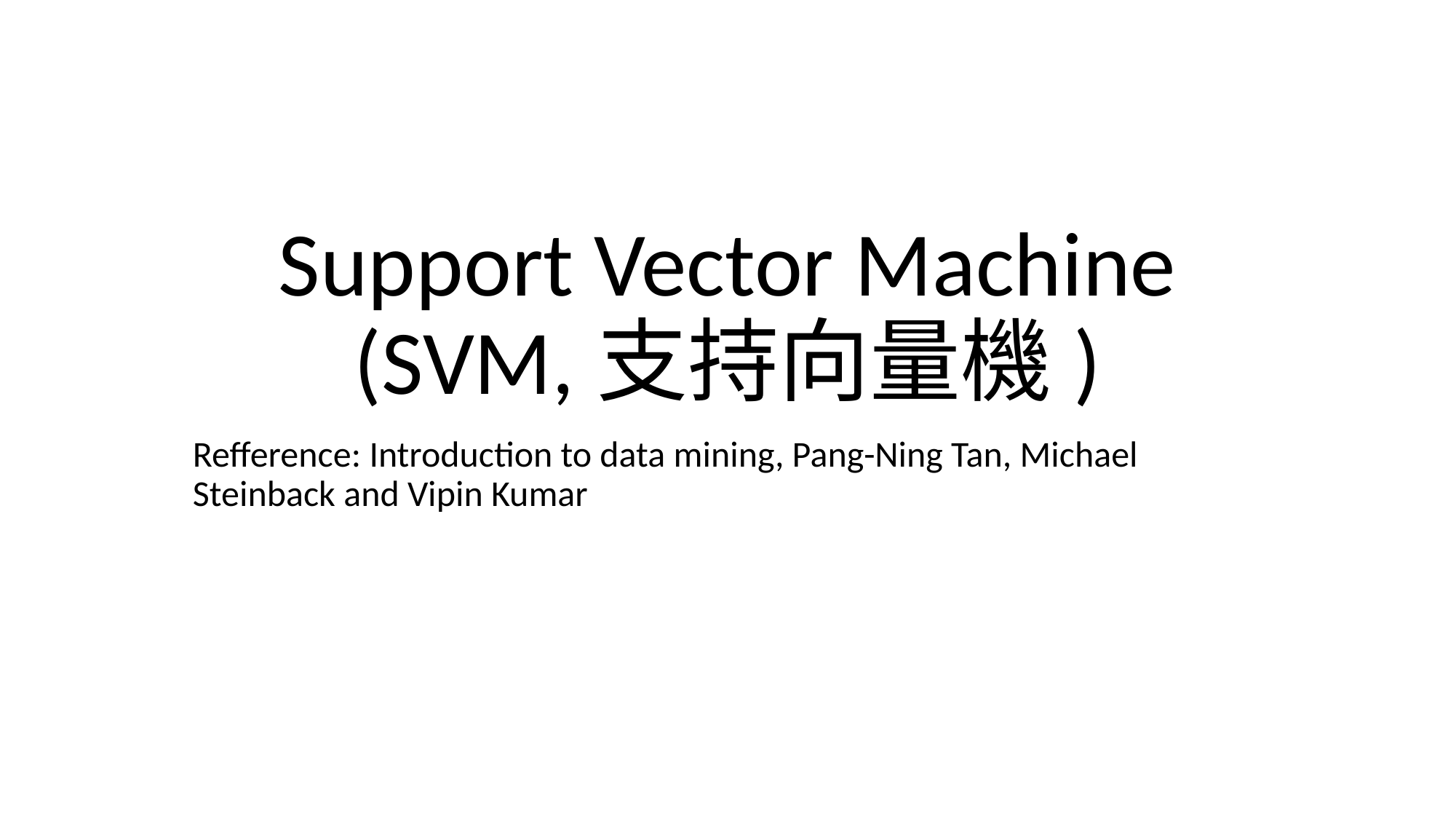

# Support Vector Machine (SVM,支持向量機)
Refference: Introduction to data mining, Pang-Ning Tan, Michael Steinback and Vipin Kumar